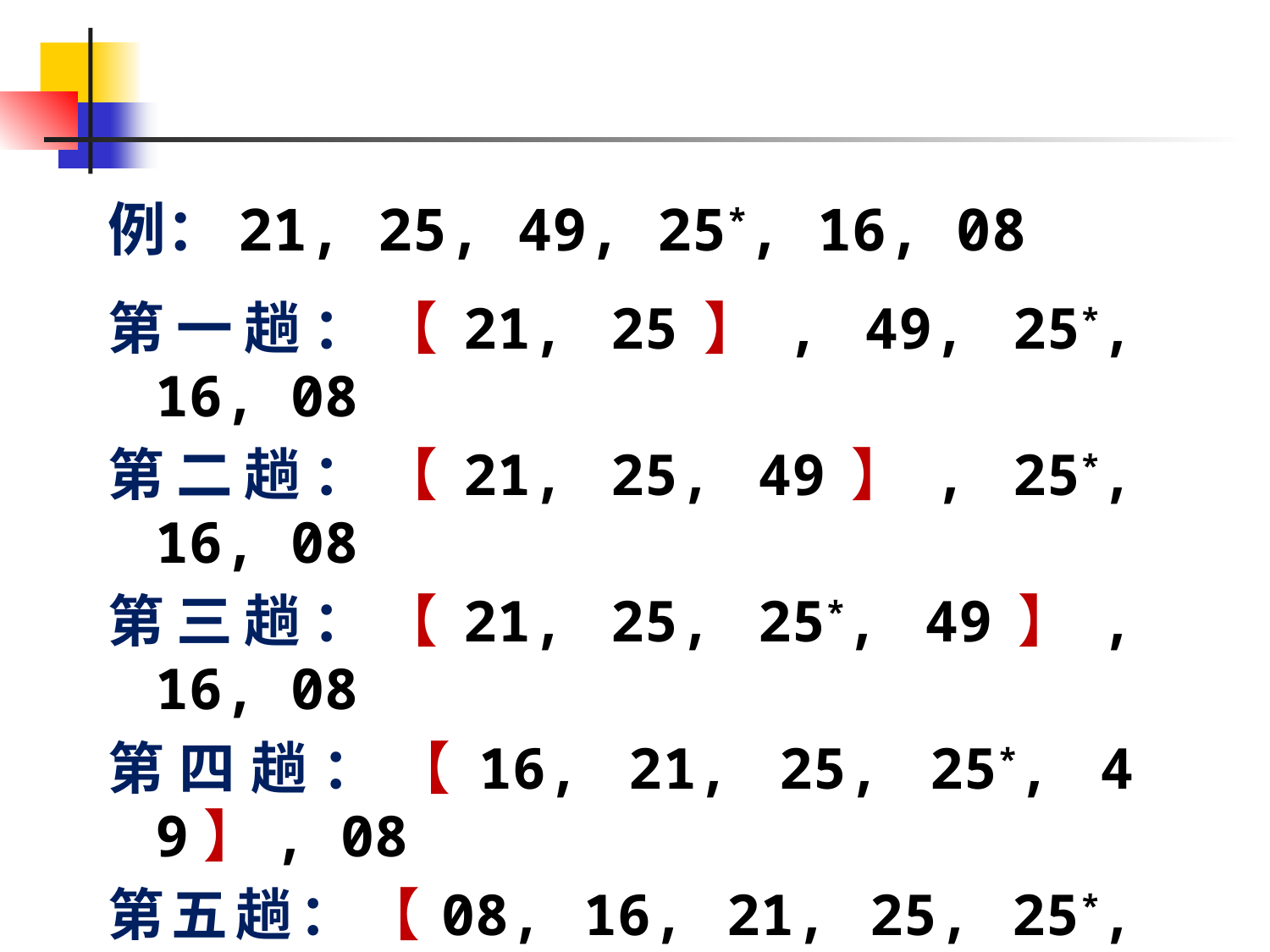

例：21, 25, 49, 25*, 16, 08

第一趟：【21, 25】, 49, 25*, 16, 08
第二趟：【21, 25, 49】, 25*, 16, 08
第三趟：【21, 25, 25*, 49】, 16, 08
第四趟：【16, 21, 25, 25*, 49】, 08
第五趟：【08, 16, 21, 25, 25*, 49】